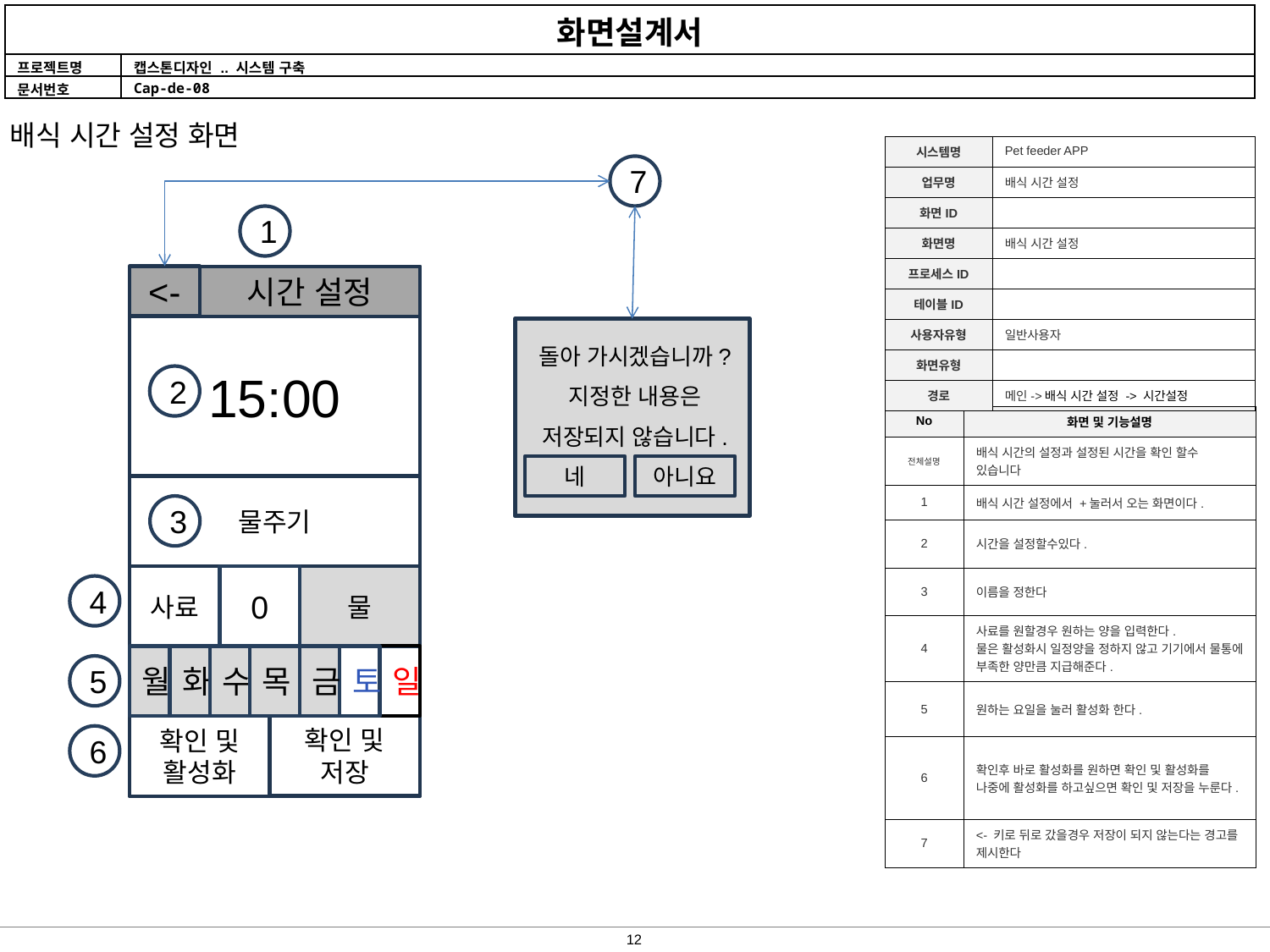

배식 시간 설정 화면
| 시스템명 | Pet feeder APP |
| --- | --- |
| 업무명 | 배식 시간 설정 |
| 화면ID |  |
| 화면명 | 배식 시간 설정 |
| 프로세스ID |  |
| 테이블ID |  |
| 사용자유형 | 일반사용자 |
| 화면유형 |  |
| 경로 | 메인->배식 시간 설정 -> 시간설정 |
7
1
<-

시간 설정
15:00

돌아 가시겠습니까?
2
지정한 내용은
| No | 화면 및 기능설명 |
| --- | --- |
| 전체설명 | 배식 시간의 설정과 설정된 시간을 확인 할수 있습니다 |
| 1 | 배식 시간 설정에서 +눌러서 오는 화면이다. |
| 2 | 시간을 설정할수있다. |
| 3 | 이름을 정한다 |
| 4 | 사료를 원할경우 원하는 양을 입력한다. 물은 활성화시 일정양을 정하지 않고 기기에서 물통에 부족한 양만큼 지급해준다. |
| 5 | 원하는 요일을 눌러 활성화 한다. |
| 6 | 확인후 바로 활성화를 원하면 확인 및 활성화를 나중에 활성화를 하고싶으면 확인 및 저장을 누룬다. |
| 7 | <- 키로 뒤로 갔을경우 저장이 되지 않는다는 경고를 제시한다 |
저장되지 않습니다.
네
아니요

물주기
3
사료
0
물
4
일

월
화
수
목
금
토
5
확인 및
저장
확인 및 활성화
6